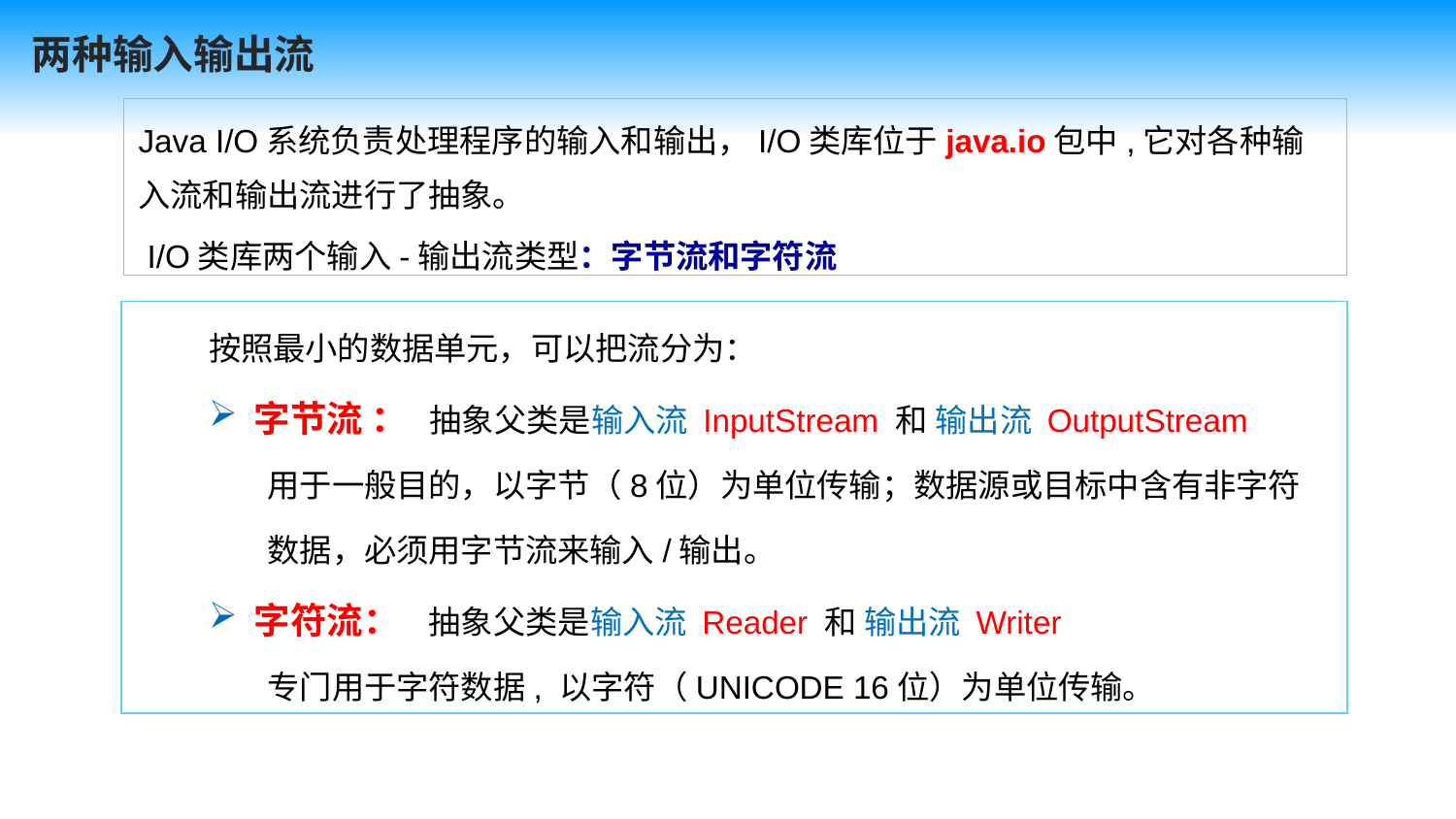

两种输入输出流
Java I/O系统负责处理程序的输入和输出，I/O类库位于java.io包中,它对各种输入流和输出流进行了抽象。
 I/O类库两个输入-输出流类型：字节流和字符流

按照最小的数据单元，可以把流分为：
字节流 ：   抽象父类是输入流 InputStream 和 输出流 OutputStream
       用于一般目的，以字节（8位）为单位传输；数据源或目标中含有非字符
       数据，必须用字节流来输入/输出。
字符流：    抽象父类是输入流 Reader 和 输出流 Writer
       专门用于字符数据, 以字符（UNICODE 16位）为单位传输。